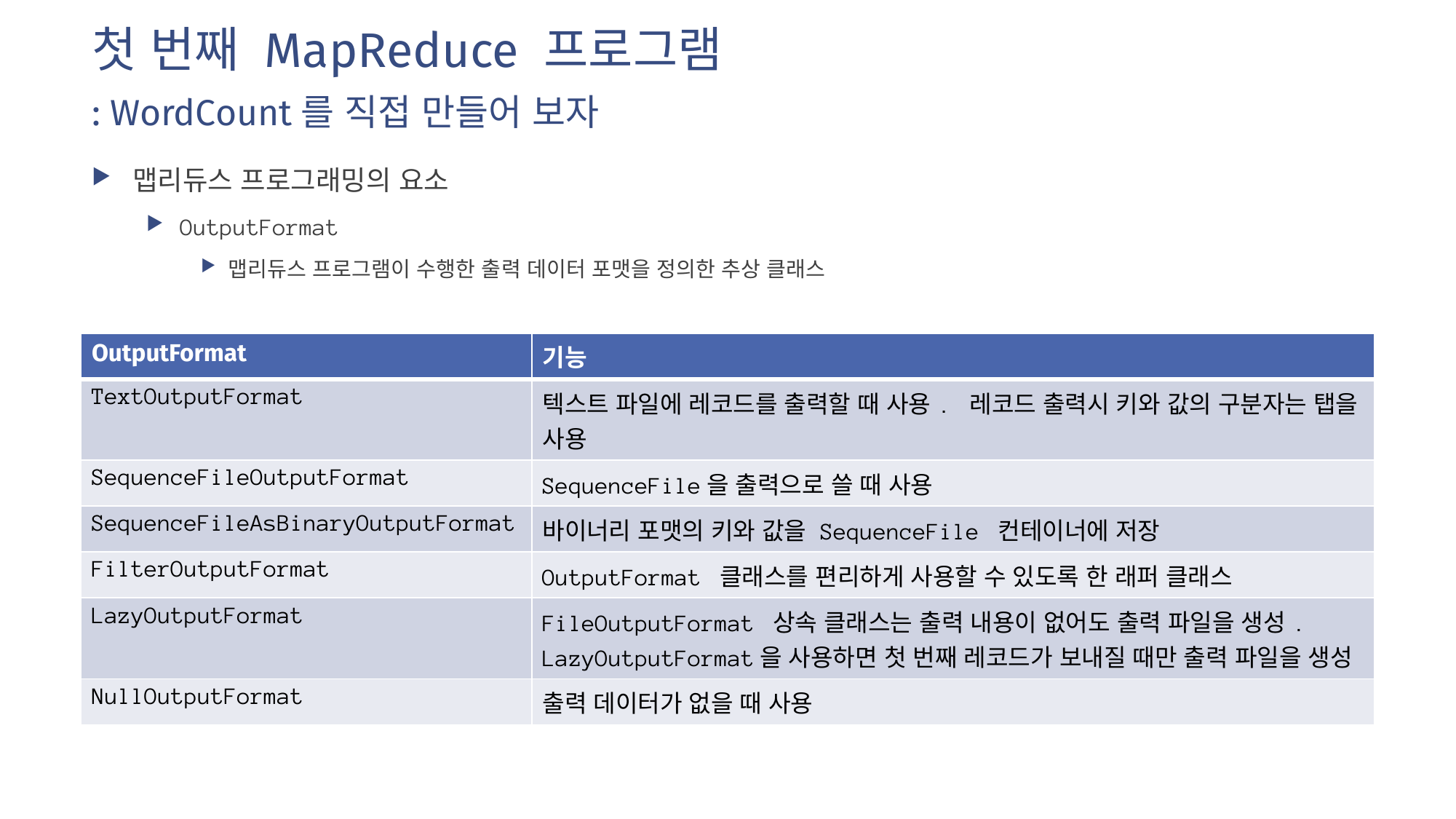

# 첫 번째 MapReduce 프로그램 : WordCount를 직접 만들어 보자
맵리듀스 프로그래밍의 요소
OutputFormat
맵리듀스 프로그램이 수행한 출력 데이터 포맷을 정의한 추상 클래스
| OutputFormat | 기능 |
| --- | --- |
| TextOutputFormat | 텍스트 파일에 레코드를 출력할 때 사용. 레코드 출력시 키와 값의 구분자는 탭을 사용 |
| SequenceFileOutputFormat | SequenceFile을 출력으로 쓸 때 사용 |
| SequenceFileAsBinaryOutputFormat | 바이너리 포맷의 키와 값을 SequenceFile 컨테이너에 저장 |
| FilterOutputFormat | OutputFormat 클래스를 편리하게 사용할 수 있도록 한 래퍼 클래스 |
| LazyOutputFormat | FileOutputFormat 상속 클래스는 출력 내용이 없어도 출력 파일을 생성. LazyOutputFormat을 사용하면 첫 번째 레코드가 보내질 때만 출력 파일을 생성 |
| NullOutputFormat | 출력 데이터가 없을 때 사용 |